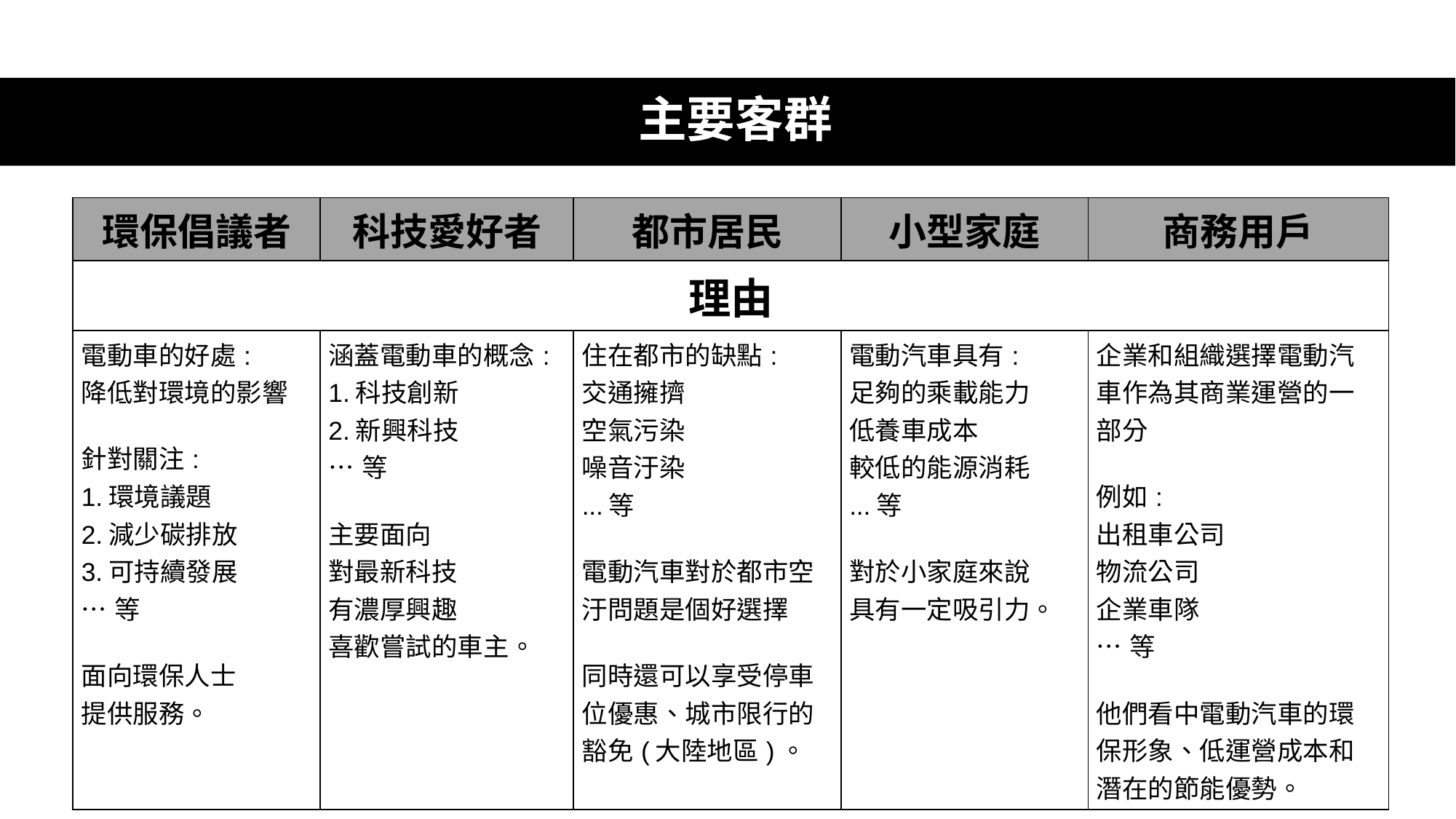

# 主要客群

| 環保倡議者 | 科技愛好者 | 都市居民 | 小型家庭 | 商務用戶 |
| --- | --- | --- | --- | --- |
| 理由 |  |  |  |  |
| 電動車的好處: 降低對環境的影響 針對關注: 1.環境議題 2.減少碳排放 3.可持續發展 …等 面向環保人士 提供服務。 | 涵蓋電動車的概念: 1.科技創新 2.新興科技 …等 主要面向 對最新科技 有濃厚興趣 喜歡嘗試的車主。 | 住在都市的缺點: 交通擁擠 空氣污染 噪音汙染 ...等 電動汽車對於都市空汙問題是個好選擇 同時還可以享受停車位優惠、城市限行的豁免(大陸地區)。 | 電動汽車具有: 足夠的乘載能力 低養車成本 較低的能源消耗 ...等 對於小家庭來說 具有一定吸引力。 | 企業和組織選擇電動汽車作為其商業運營的一部分 例如: 出租車公司 物流公司 企業車隊 …等 他們看中電動汽車的環保形象、低運營成本和潛在的節能優勢。 |